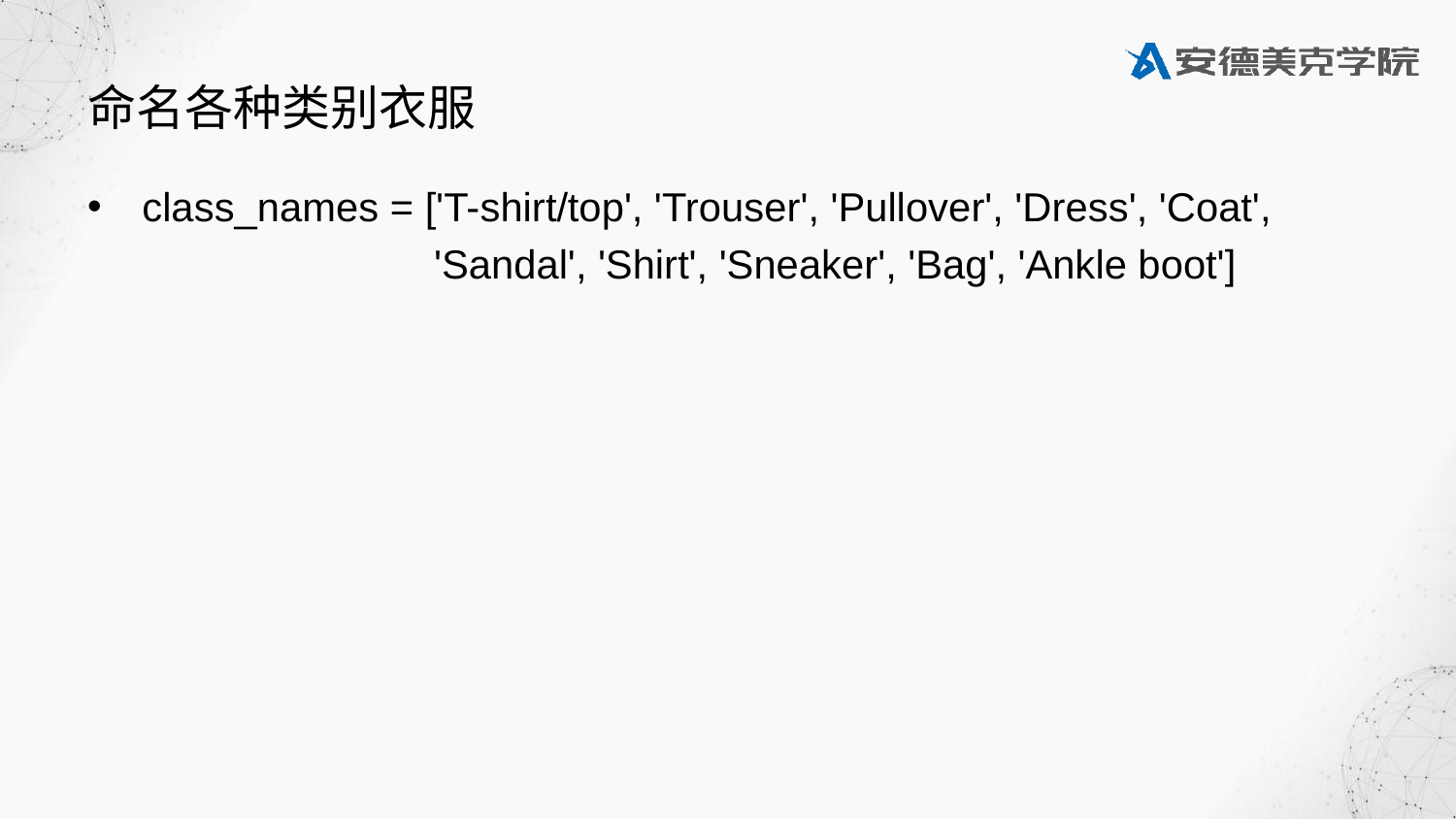

# 命名各种类别衣服
class_names = ['T-shirt/top', 'Trouser', 'Pullover', 'Dress', 'Coat',
	                  'Sandal', 'Shirt', 'Sneaker', 'Bag', 'Ankle boot']